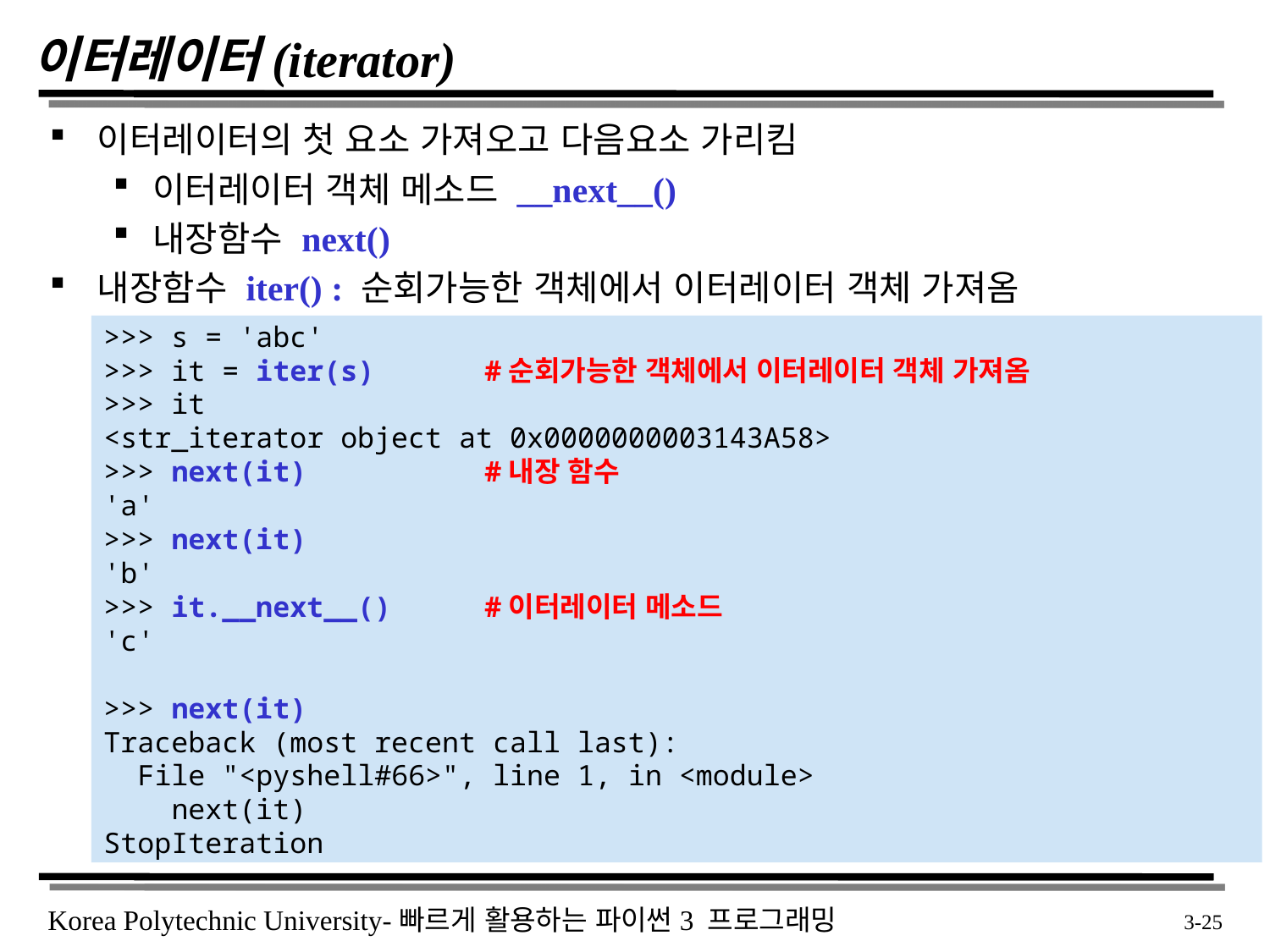

# 이터레이터(iterator)
이터레이터의 첫 요소 가져오고 다음요소 가리킴
이터레이터 객체 메소드 __next__()
내장함수 next()
내장함수 iter() : 순회가능한 객체에서 이터레이터 객체 가져옴
>>> s = 'abc'
>>> it = iter(s)	#순회가능한 객체에서 이터레이터 객체 가져옴
>>> it
<str_iterator object at 0x0000000003143A58>
>>> next(it)		#내장 함수
'a'
>>> next(it)
'b'
>>> it.__next__()	#이터레이터 메소드
'c'

>>> next(it)
Traceback (most recent call last):
  File "<pyshell#66>", line 1, in <module>
    next(it)
StopIteration
 3-25